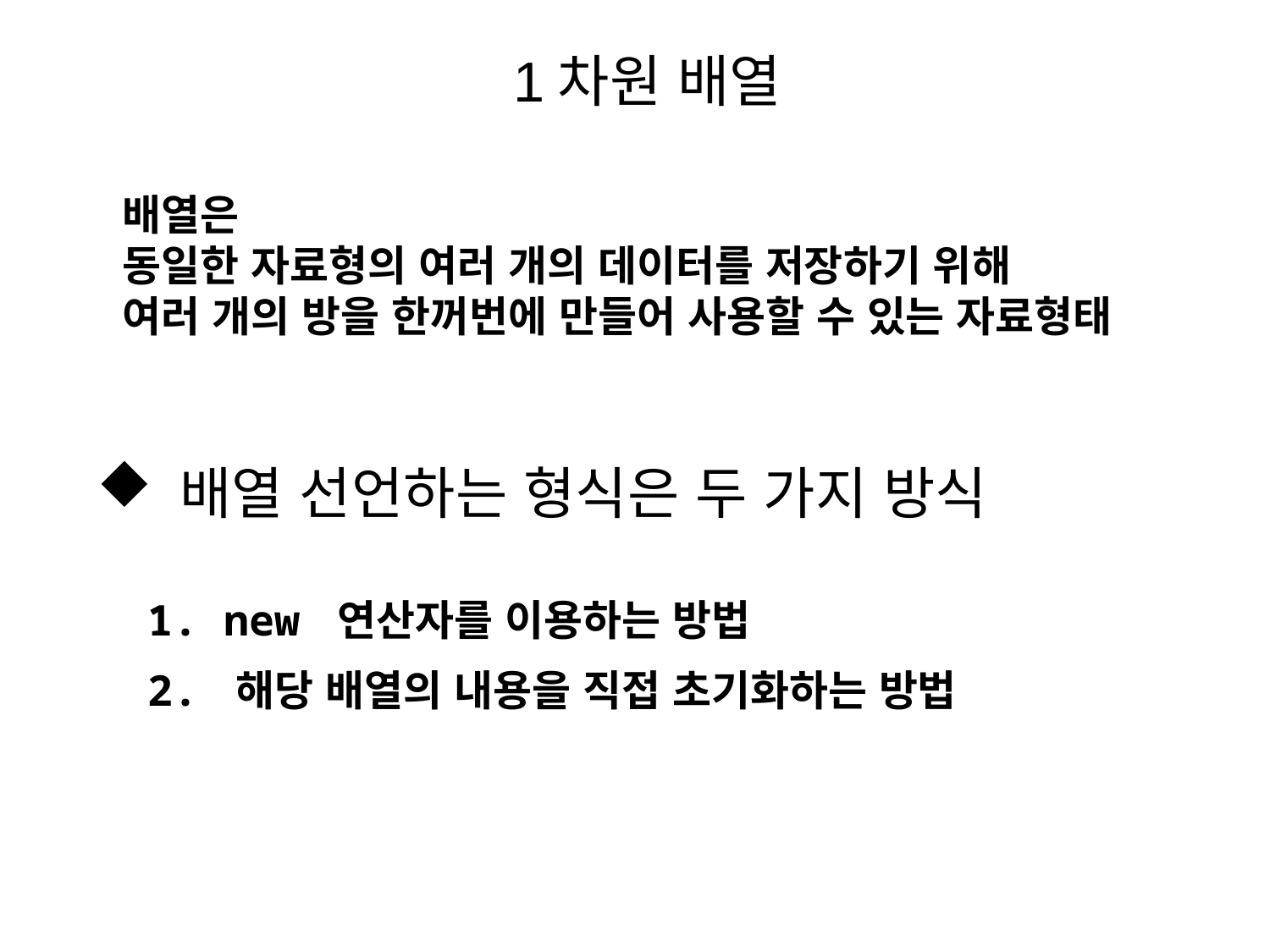

# 1차원 배열
배열은
동일한 자료형의 여러 개의 데이터를 저장하기 위해
여러 개의 방을 한꺼번에 만들어 사용할 수 있는 자료형태

 배열 선언하는 형식은 두 가지 방식

| 1. new 연산자를 이용하는 방법  2. 해당 배열의 내용을 직접 초기화하는 방법 |
| --- |